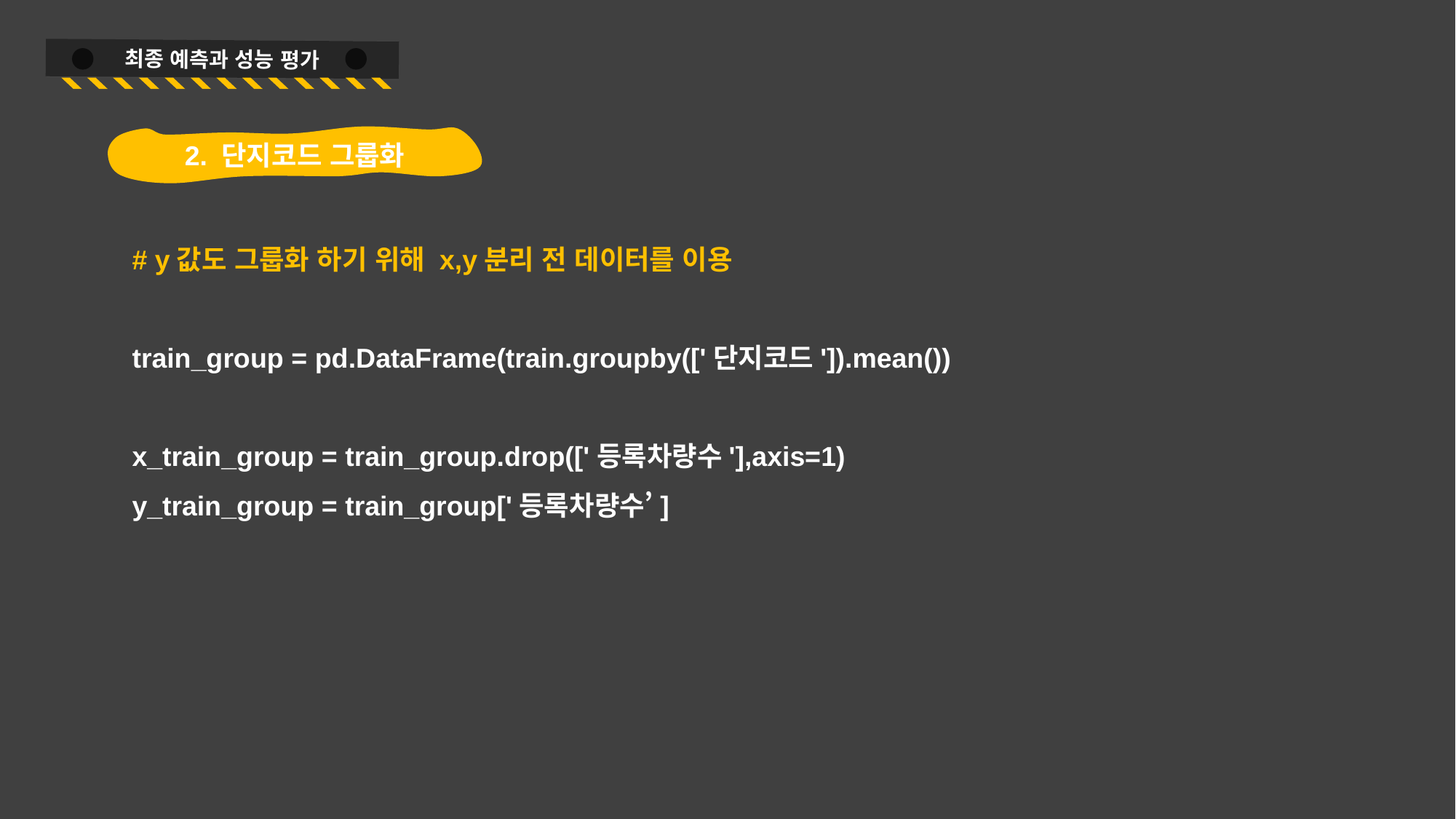

최종 예측과 성능 평가

2. 단지코드 그룹화
# y값도 그룹화 하기 위해 x,y분리 전 데이터를 이용

train_group = pd.DataFrame(train.groupby(['단지코드']).mean())

x_train_group = train_group.drop(['등록차량수'],axis=1)
y_train_group = train_group['등록차량수’]